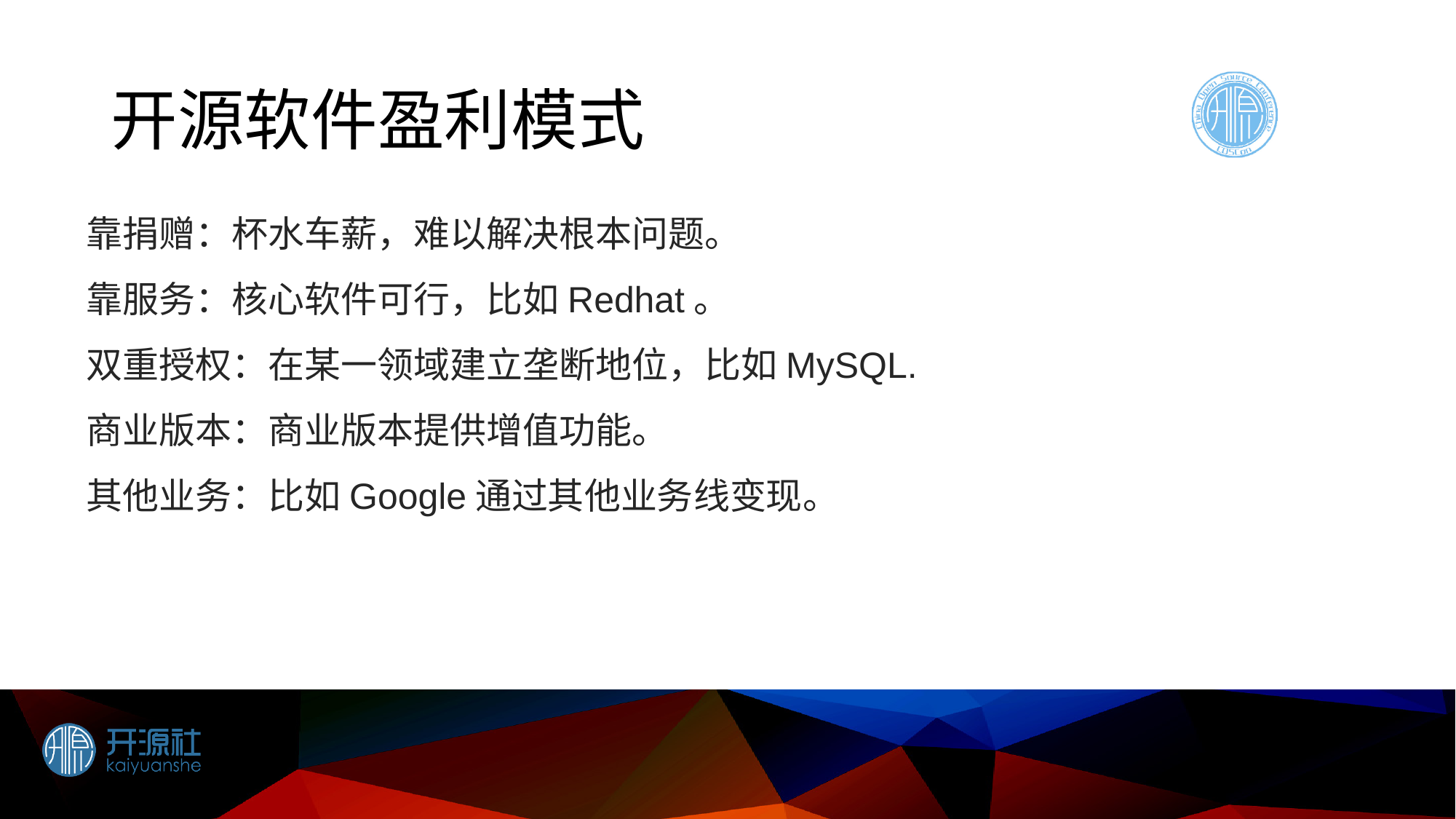

# 开源软件盈利模式
靠捐赠：杯水车薪，难以解决根本问题。
靠服务：核心软件可行，比如Redhat。
双重授权：在某一领域建立垄断地位，比如MySQL.
商业版本：商业版本提供增值功能。
其他业务：比如Google通过其他业务线变现。